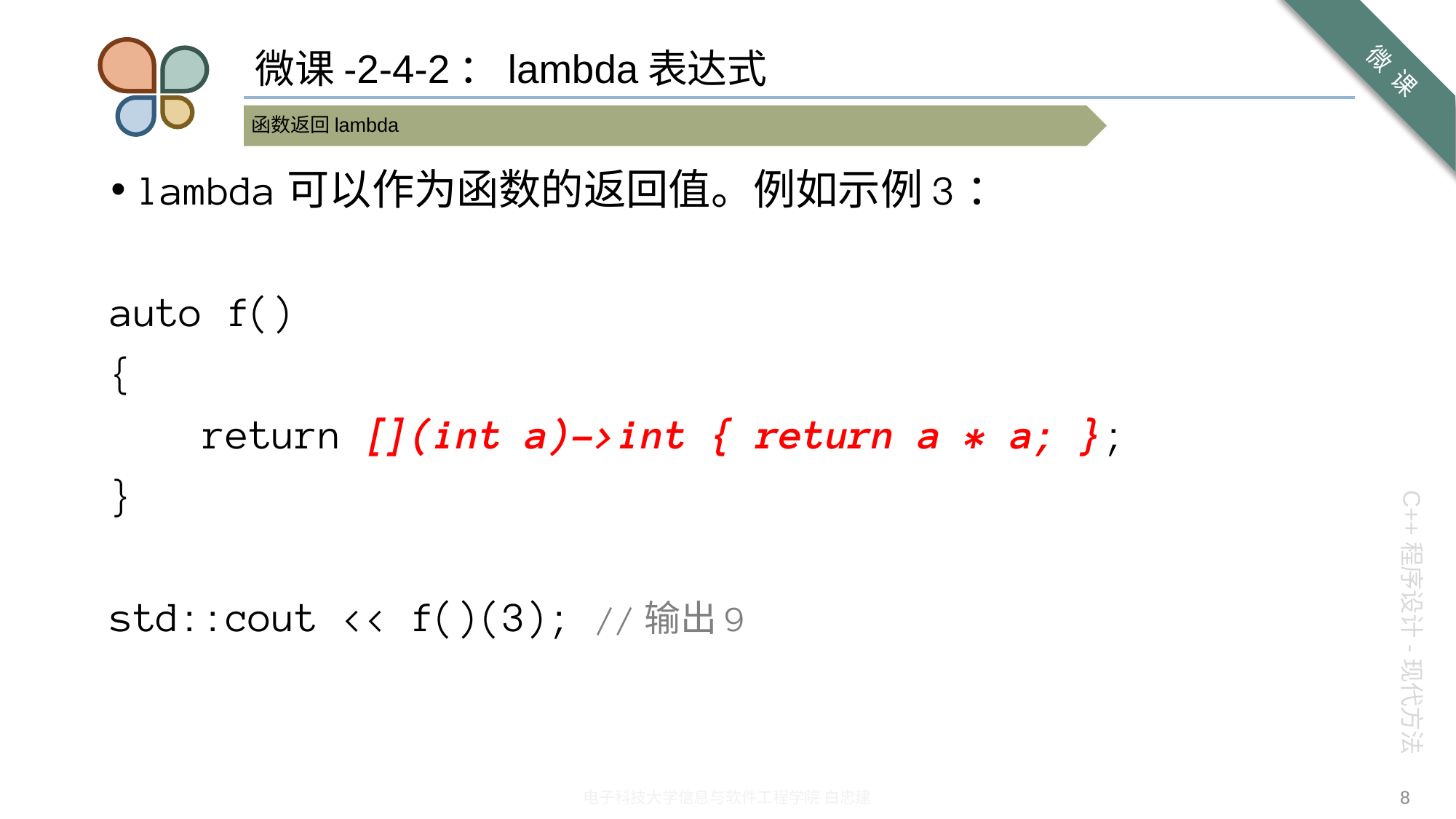

# 微课-2-4-2：lambda表达式
函数返回lambda
lambda可以作为函数的返回值。例如示例3：

auto f()
{
    return [](int a)->int { return a * a; };
}

std::cout << f()(3); //输出9

8